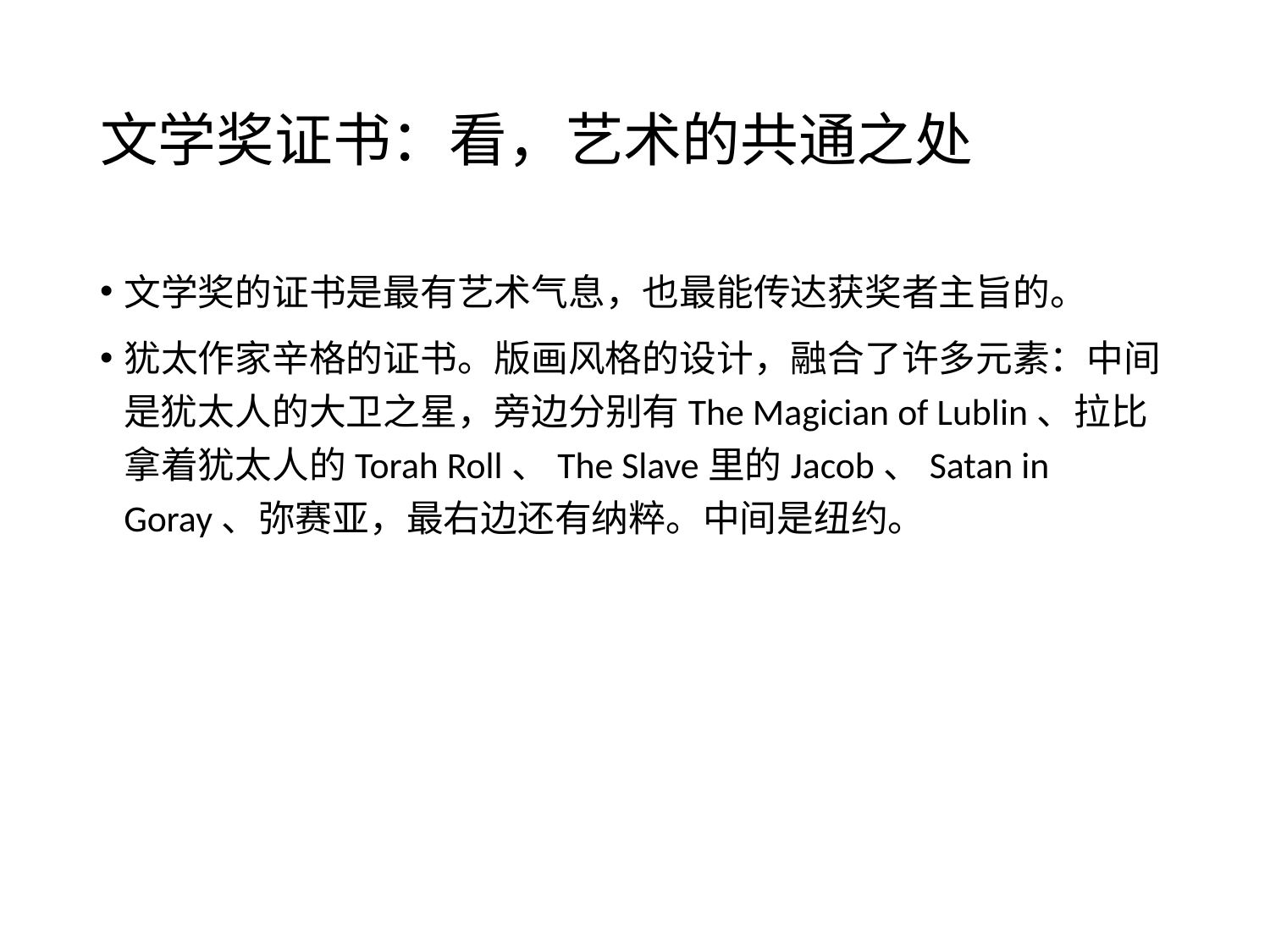

# 文学奖证书：看，艺术的共通之处
文学奖的证书是最有艺术气息，也最能传达获奖者主旨的。
犹太作家辛格的证书。版画风格的设计，融合了许多元素：中间是犹太人的大卫之星，旁边分别有The Magician of Lublin、拉比拿着犹太人的Torah Roll、The Slave里的Jacob、Satan in Goray、弥赛亚，最右边还有纳粹。中间是纽约。